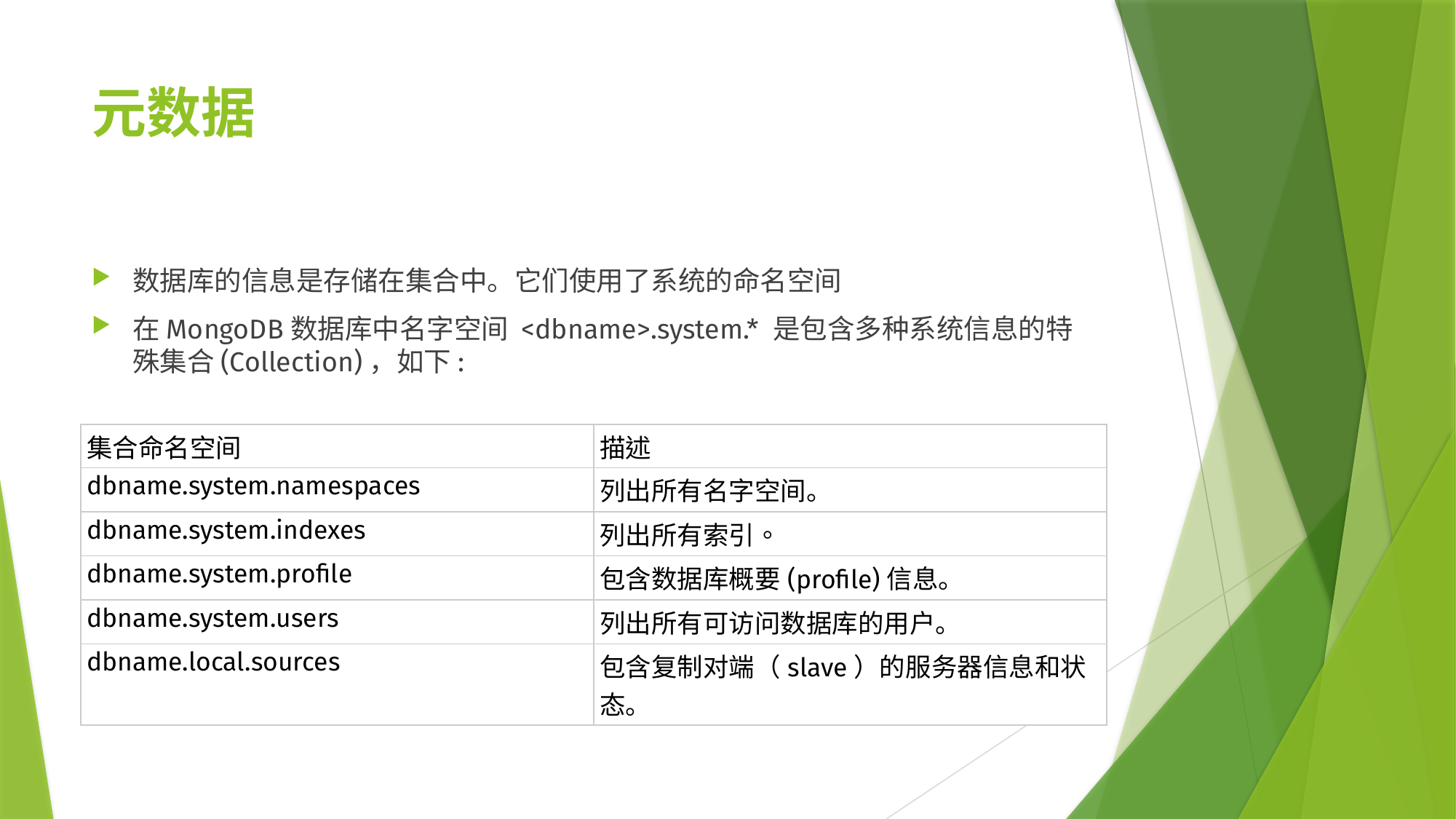

# 元数据
数据库的信息是存储在集合中。它们使用了系统的命名空间
在MongoDB数据库中名字空间 <dbname>.system.* 是包含多种系统信息的特殊集合(Collection)，如下:
| 集合命名空间 | 描述 |
| --- | --- |
| dbname.system.namespaces | 列出所有名字空间。 |
| dbname.system.indexes | 列出所有索引。 |
| dbname.system.profile | 包含数据库概要(profile)信息。 |
| dbname.system.users | 列出所有可访问数据库的用户。 |
| dbname.local.sources | 包含复制对端（slave）的服务器信息和状态。 |